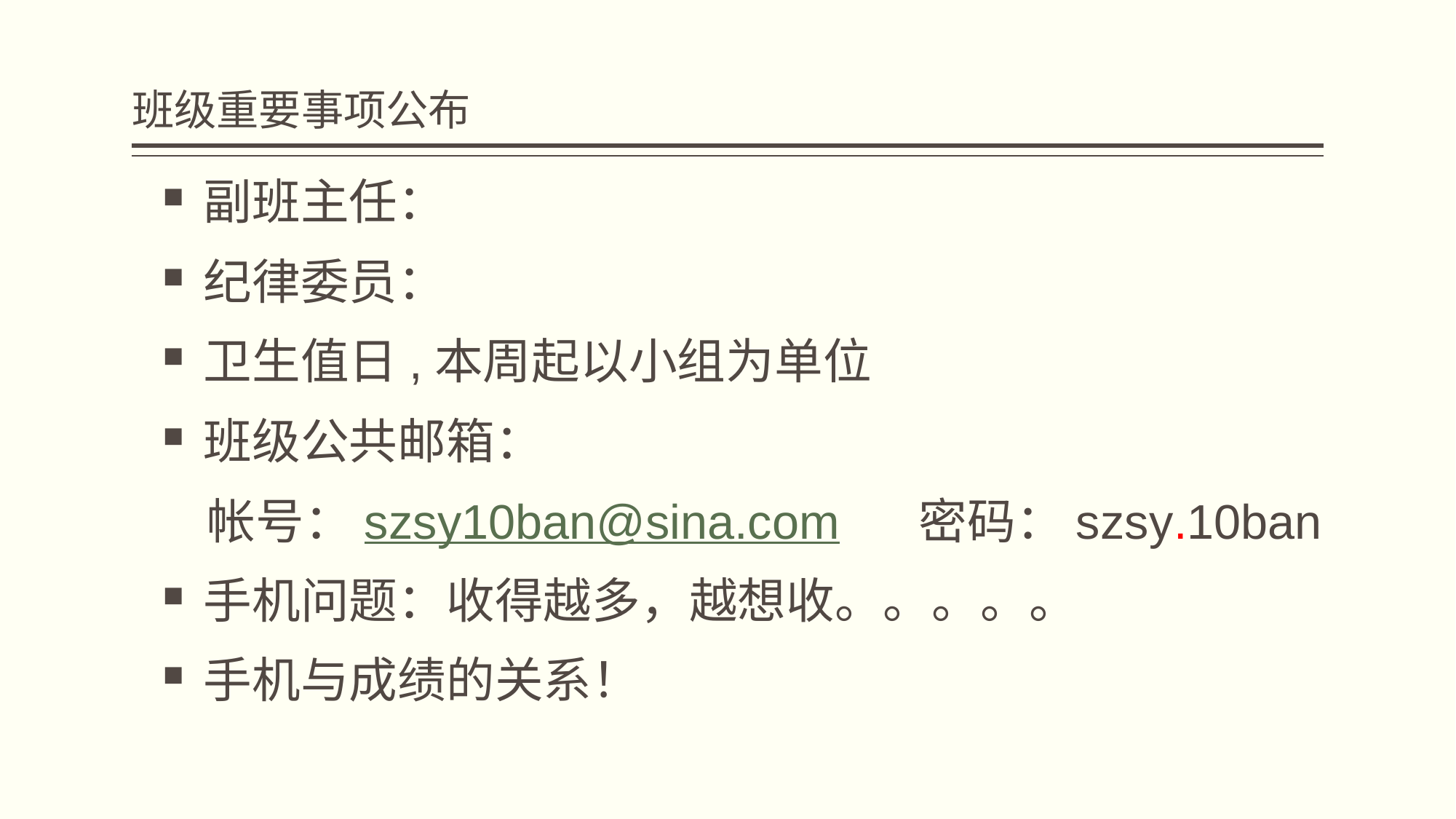

# 班级重要事项公布
副班主任：
纪律委员：
卫生值日,本周起以小组为单位
班级公共邮箱：
   帐号：szsy10ban@sina.com     密码：szsy.10ban
手机问题：收得越多，越想收。。。。。
手机与成绩的关系！